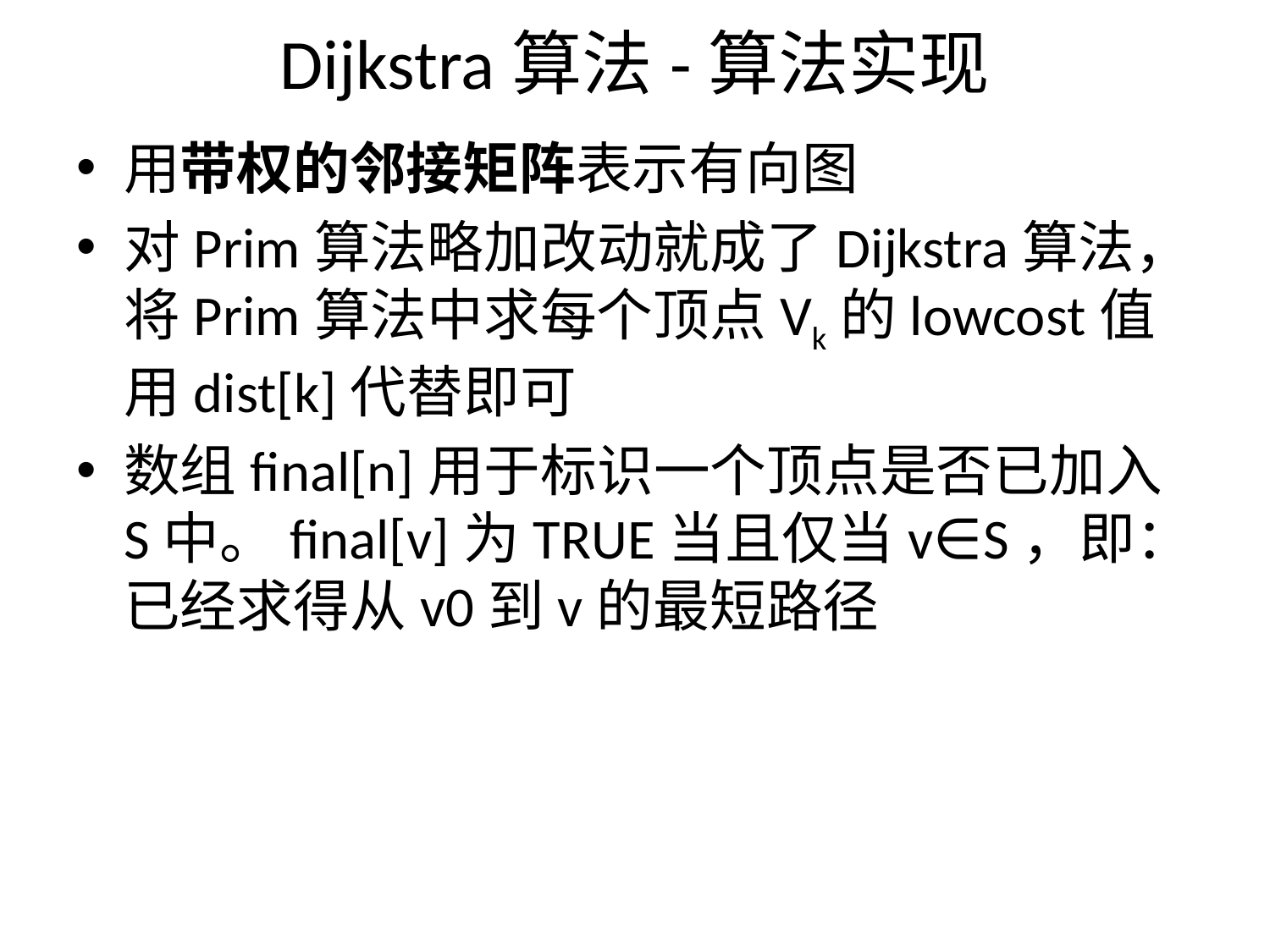

# Dijkstra算法-算法实现
用带权的邻接矩阵表示有向图
对Prim算法略加改动就成了Dijkstra算法，将Prim算法中求每个顶点Vk的lowcost值用dist[k]代替即可
数组final[n]用于标识一个顶点是否已加入S中。final[v]为TRUE当且仅当v∈S，即：已经求得从v0到v的最短路径